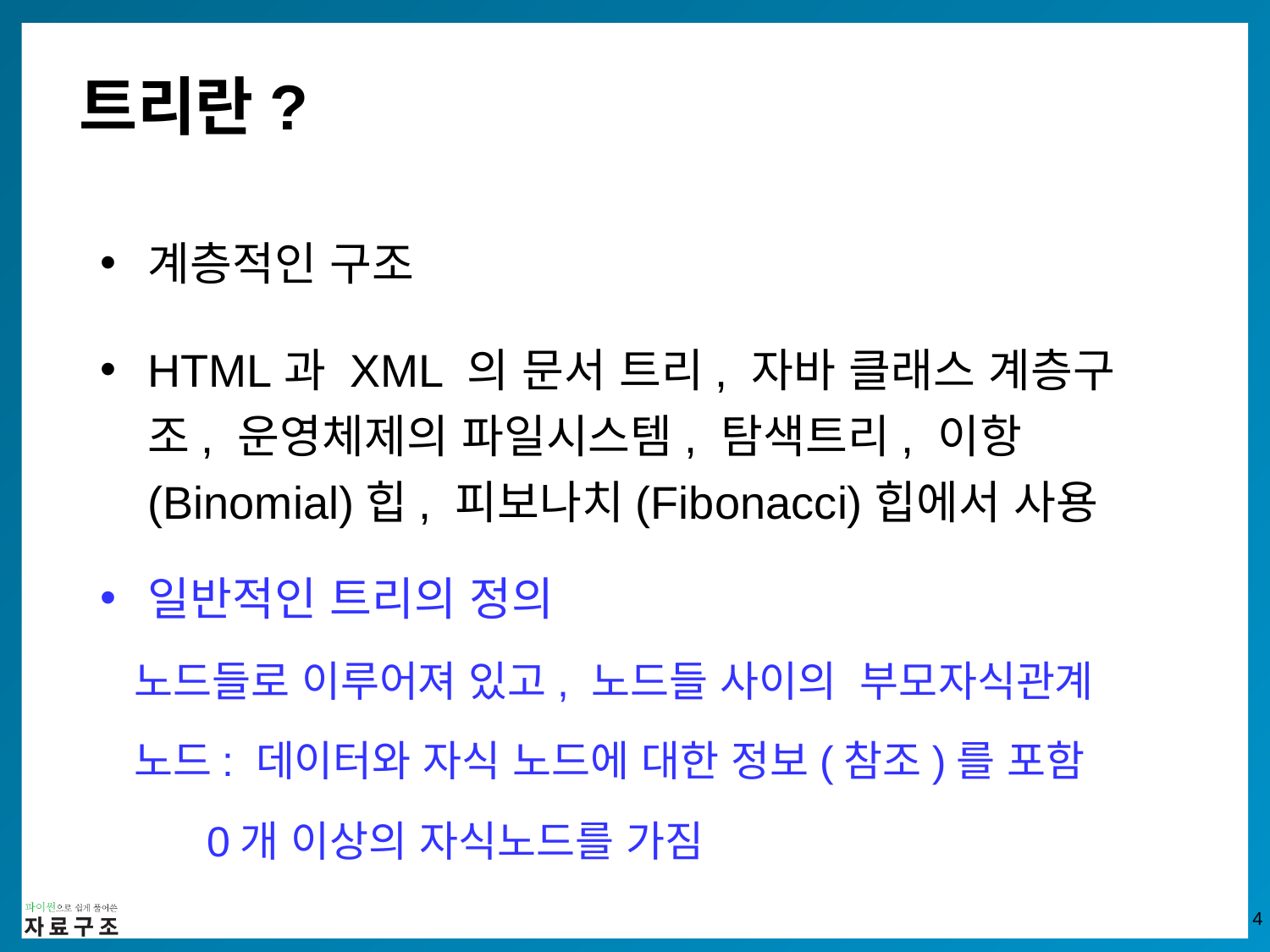

트리란?
계층적인 구조
HTML과 XML 의 문서 트리, 자바 클래스 계층구조, 운영체제의 파일시스템, 탐색트리, 이항(Binomial)힙, 피보나치(Fibonacci)힙에서 사용
일반적인 트리의 정의
  노드들로 이루어져 있고, 노드들 사이의  부모자식관계
  노드: 데이터와 자식 노드에 대한 정보(참조)를 포함
         0개 이상의 자식노드를 가짐